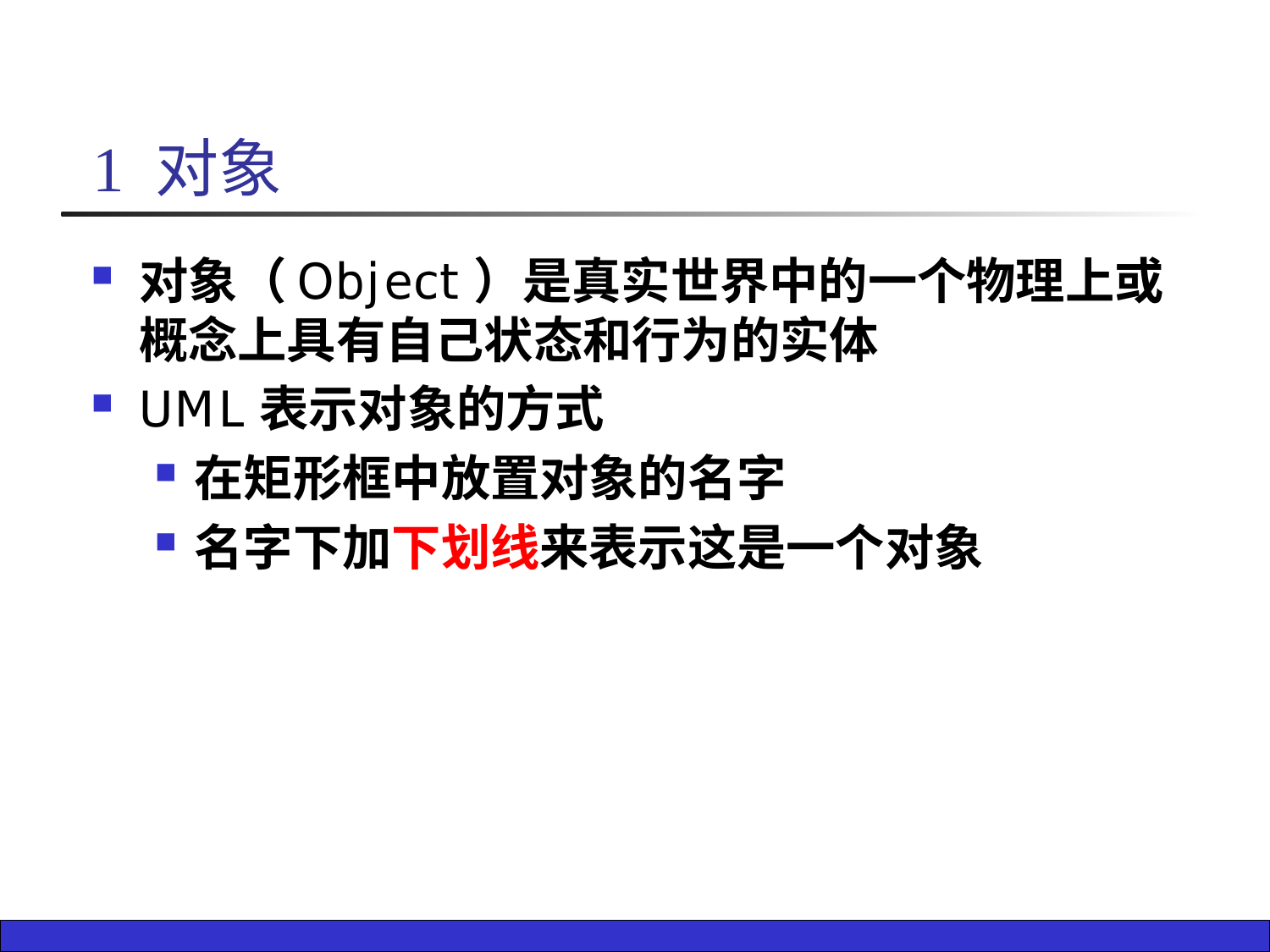

1 对象
对象（Object）是真实世界中的一个物理上或概念上具有自己状态和行为的实体
UML表示对象的方式
在矩形框中放置对象的名字
名字下加下划线来表示这是一个对象